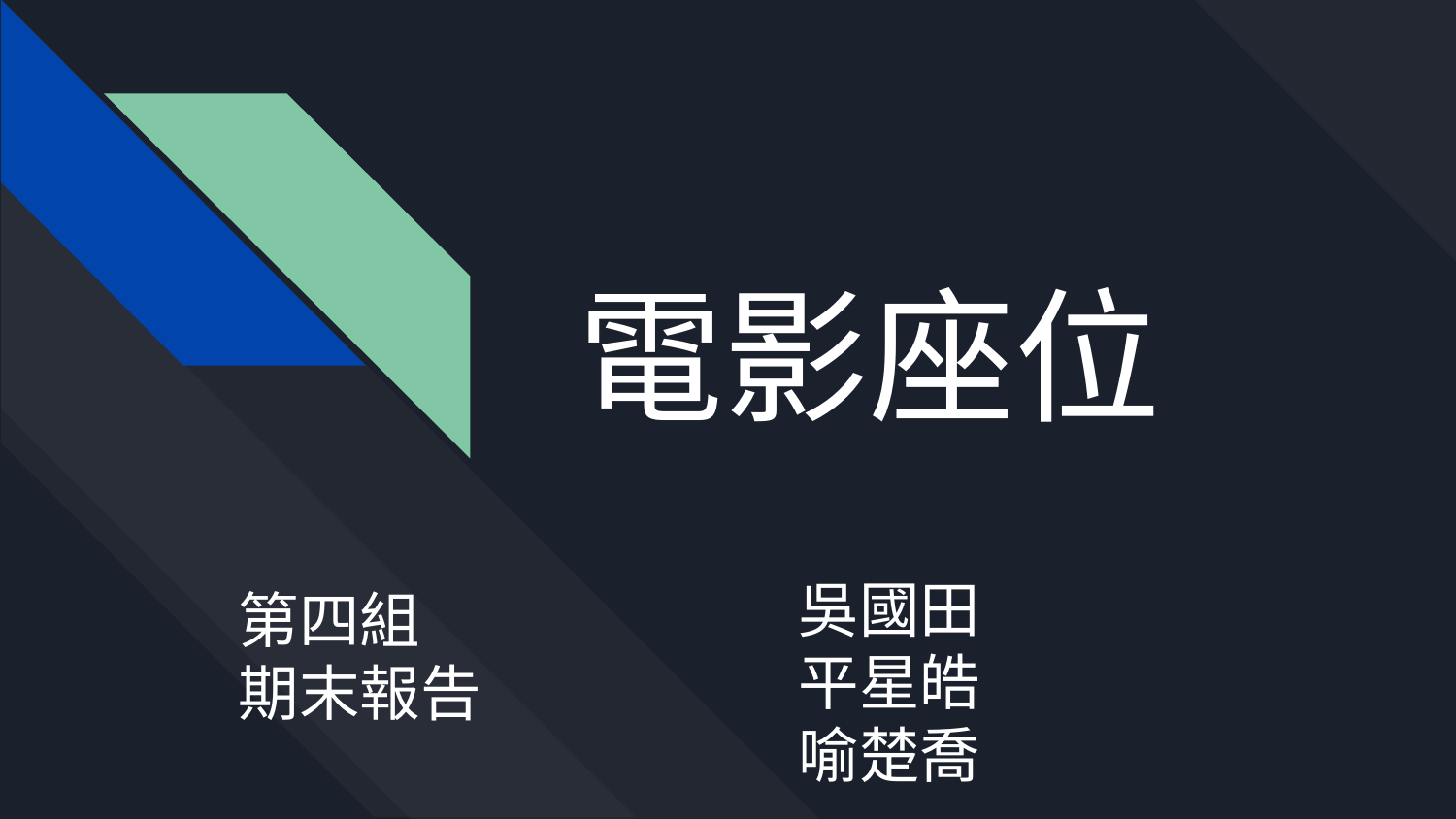

# 電影座位
吳國田
平星皓
喻楚喬
第四組
期末報告